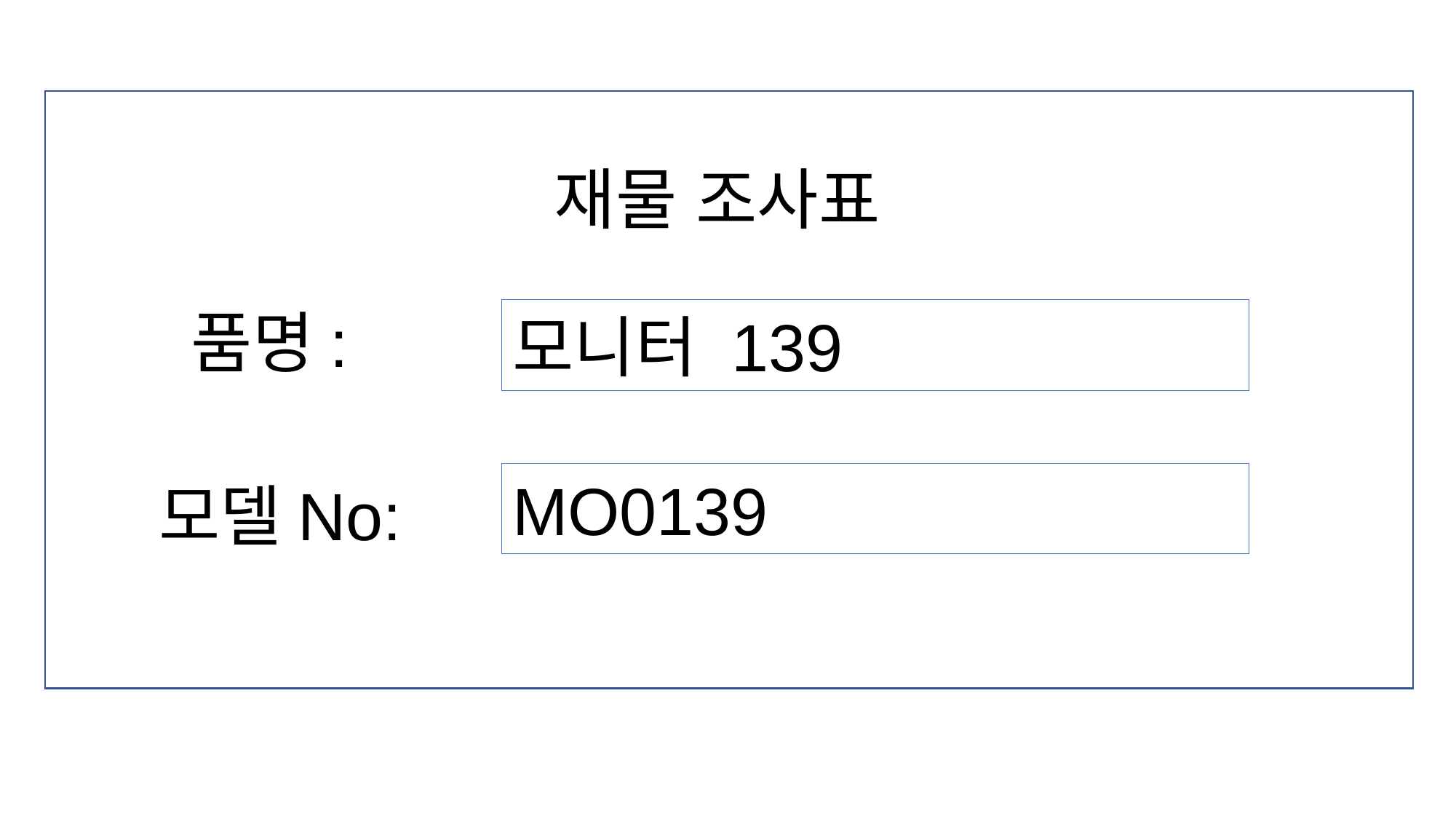

재물 조사표
품명:
모니터 139
MO0139
모델No: